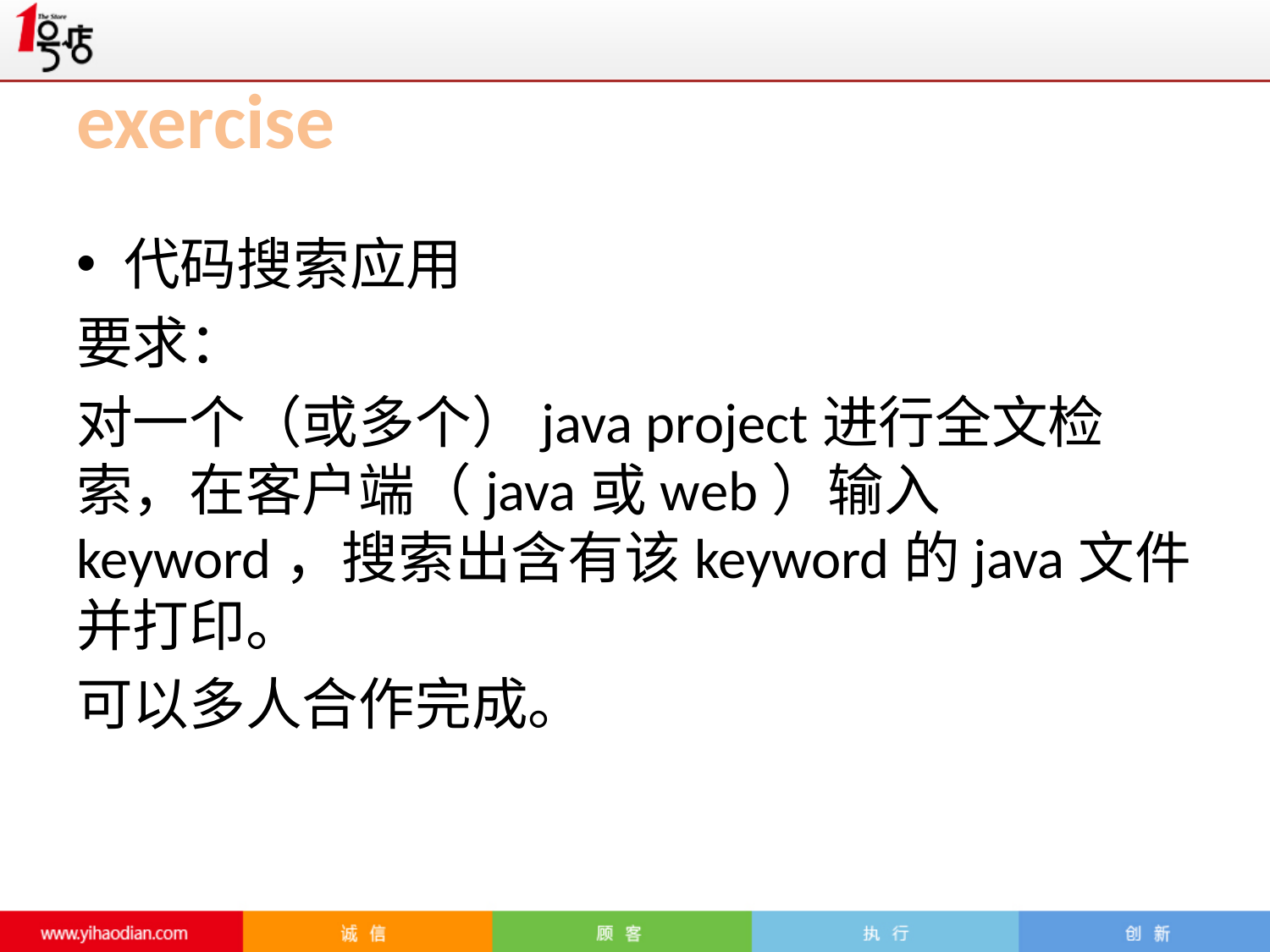

# exercise
代码搜索应用
要求：
对一个（或多个）java project进行全文检索，在客户端（java或web）输入keyword，搜索出含有该keyword的java文件并打印。
可以多人合作完成。